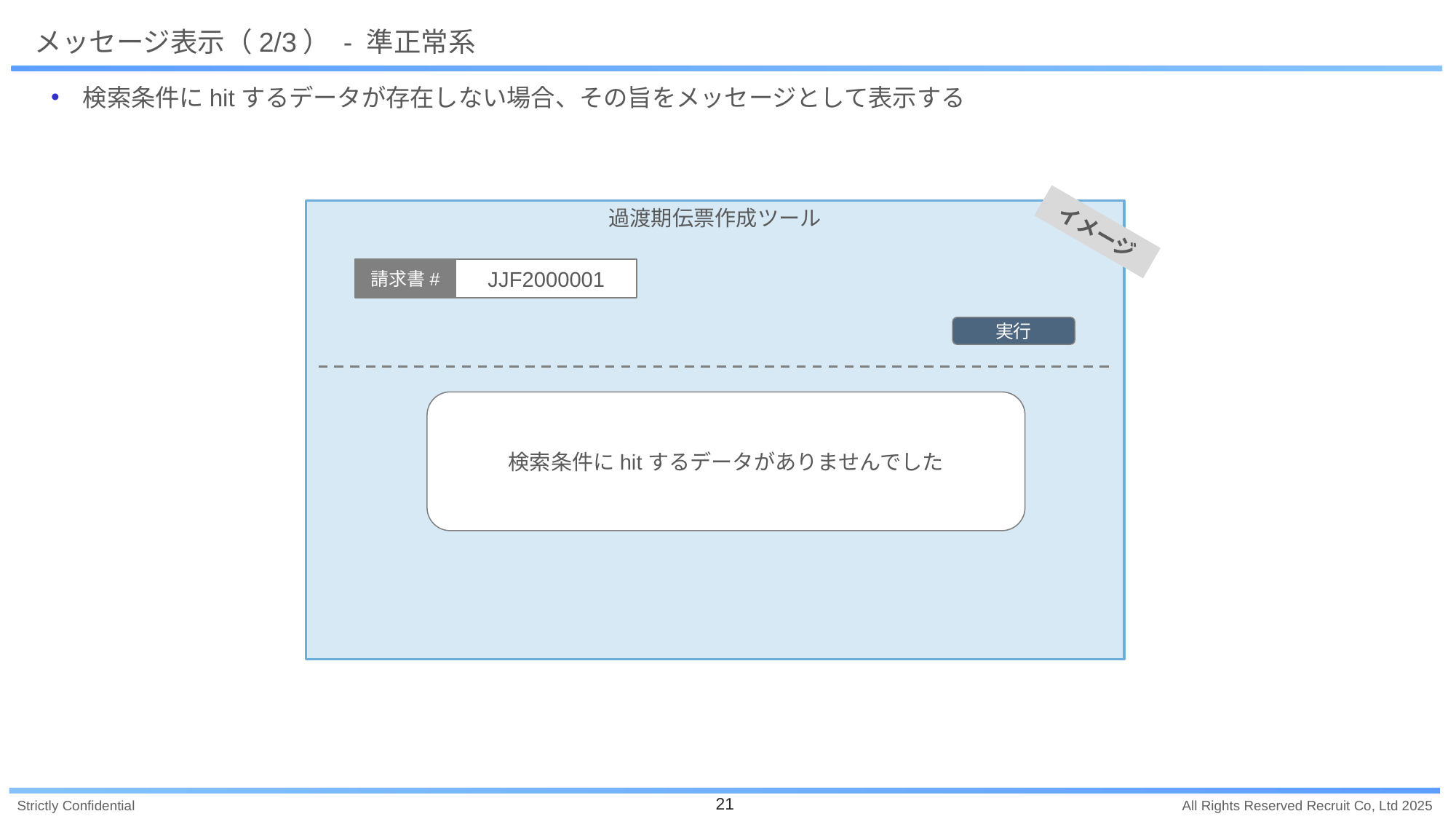

# メッセージ表示（2/3） - 準正常系
検索条件にhitするデータが存在しない場合、その旨をメッセージとして表示する
過渡期伝票作成ツール
イメージ
請求書#
JJF2000001
実行
検索条件にhitするデータがありませんでした
21